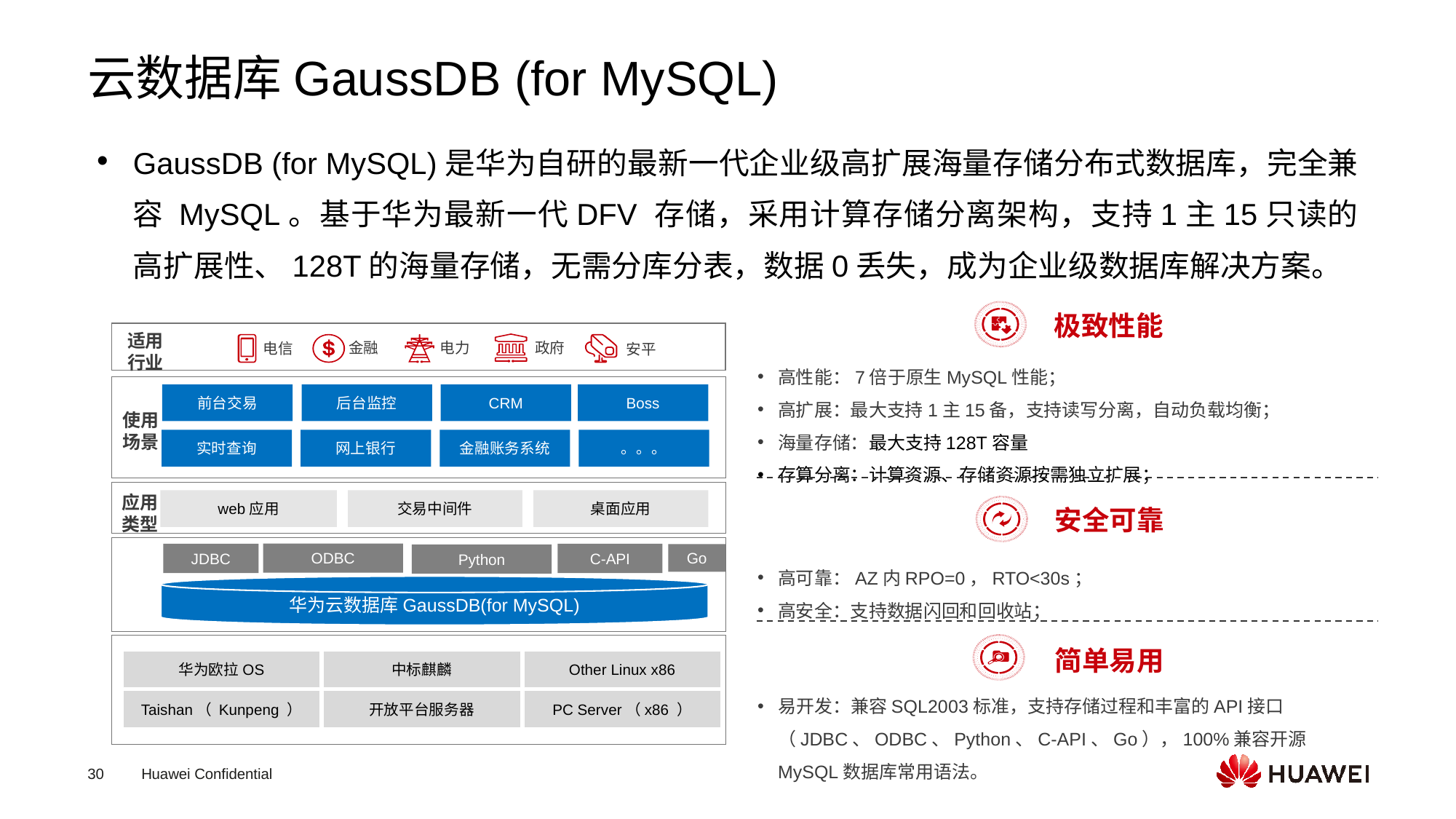

# 云数据库GaussDB (for MySQL)
GaussDB (for MySQL)是华为自研的最新一代企业级高扩展海量存储分布式数据库，完全兼容 MySQL。基于华为最新一代DFV 存储，采用计算存储分离架构，支持1主15只读的高扩展性、128T的海量存储，无需分库分表，数据0丢失，成为企业级数据库解决方案。

极致性能

适用
行业
金融
电力
政府
电信
安平

高性能：7倍于原生MySQL性能；
高扩展：最大支持1主15备，支持读写分离，自动负载均衡；
海量存储：最大支持128T容量
存算分离：计算资源、存储资源按需独立扩展；

前台交易
后台监控
CRM
Boss
使用
场景
实时查询
网上银行
金融账务系统
。。。

应用
类型
web应用
交易中间件
桌面应用

安全可靠

ODBC
JDBC
C-API
Go
Python
高可靠：AZ内RPO=0，RTO<30s；
高安全：支持数据闪回和回收站；
华为云数据库GaussDB(for MySQL)

简单易用
华为欧拉OS
中标麒麟
Other Linux x86
易开发：兼容SQL2003标准，支持存储过程和丰富的API接口（JDBC、ODBC、Python、C-API、Go），100%兼容开源MySQL数据库常用语法。
Taishan（ Kunpeng ）
开放平台服务器
PC Server（x86 ）